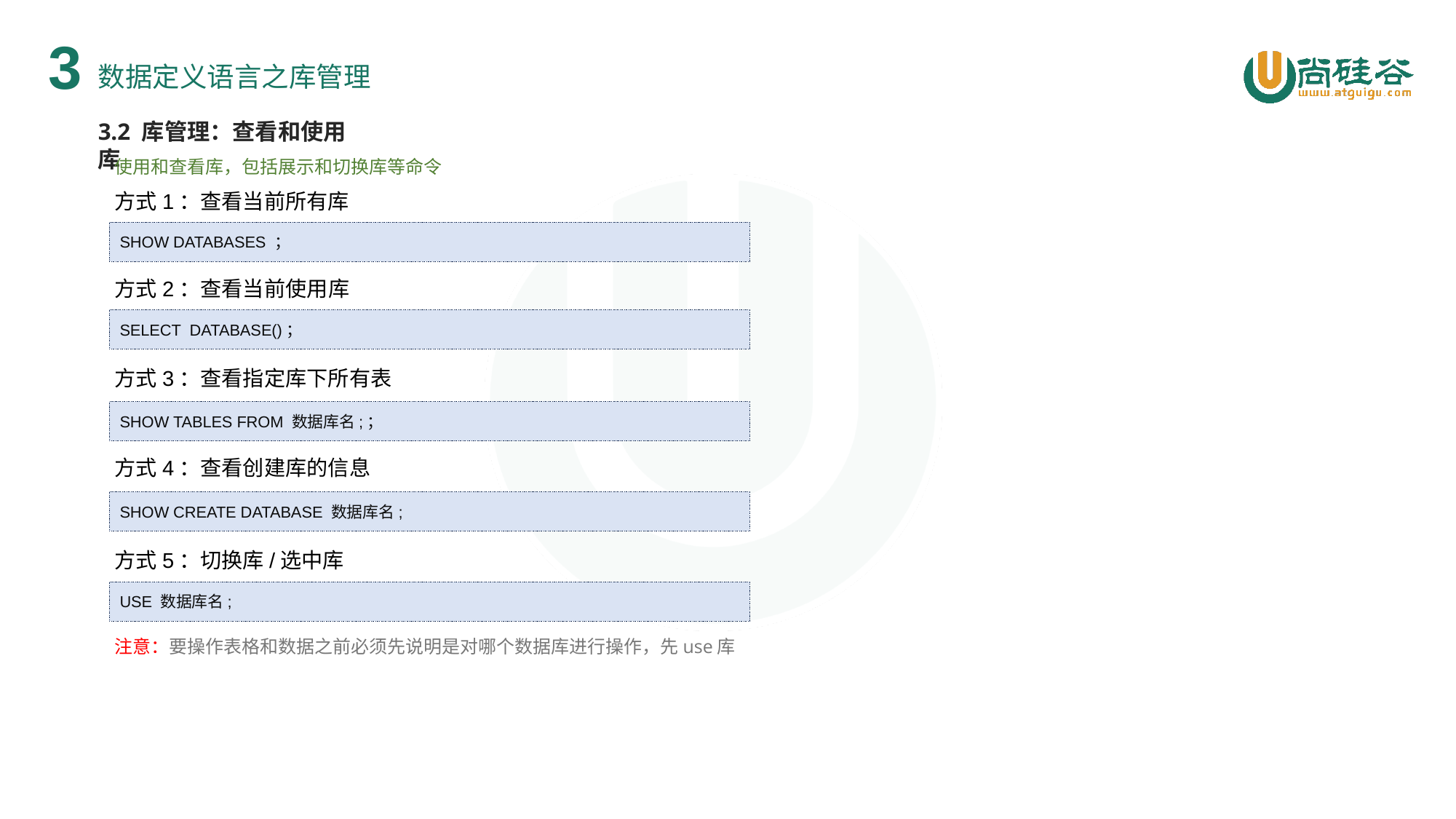

3
数据定义语言之库管理
3.2 库管理：查看和使用库
使用和查看库，包括展示和切换库等命令
方式1：查看当前所有库
SHOW DATABASES ；
方式2：查看当前使用库
SELECT  DATABASE()；
方式3：查看指定库下所有表
SHOW TABLES FROM 数据库名;；
方式4：查看创建库的信息
SHOW CREATE DATABASE 数据库名;
方式5：切换库/选中库
USE 数据库名;
注意：要操作表格和数据之前必须先说明是对哪个数据库进行操作，先use库
原因：我们只知道规定，不知道规范！没有标准！